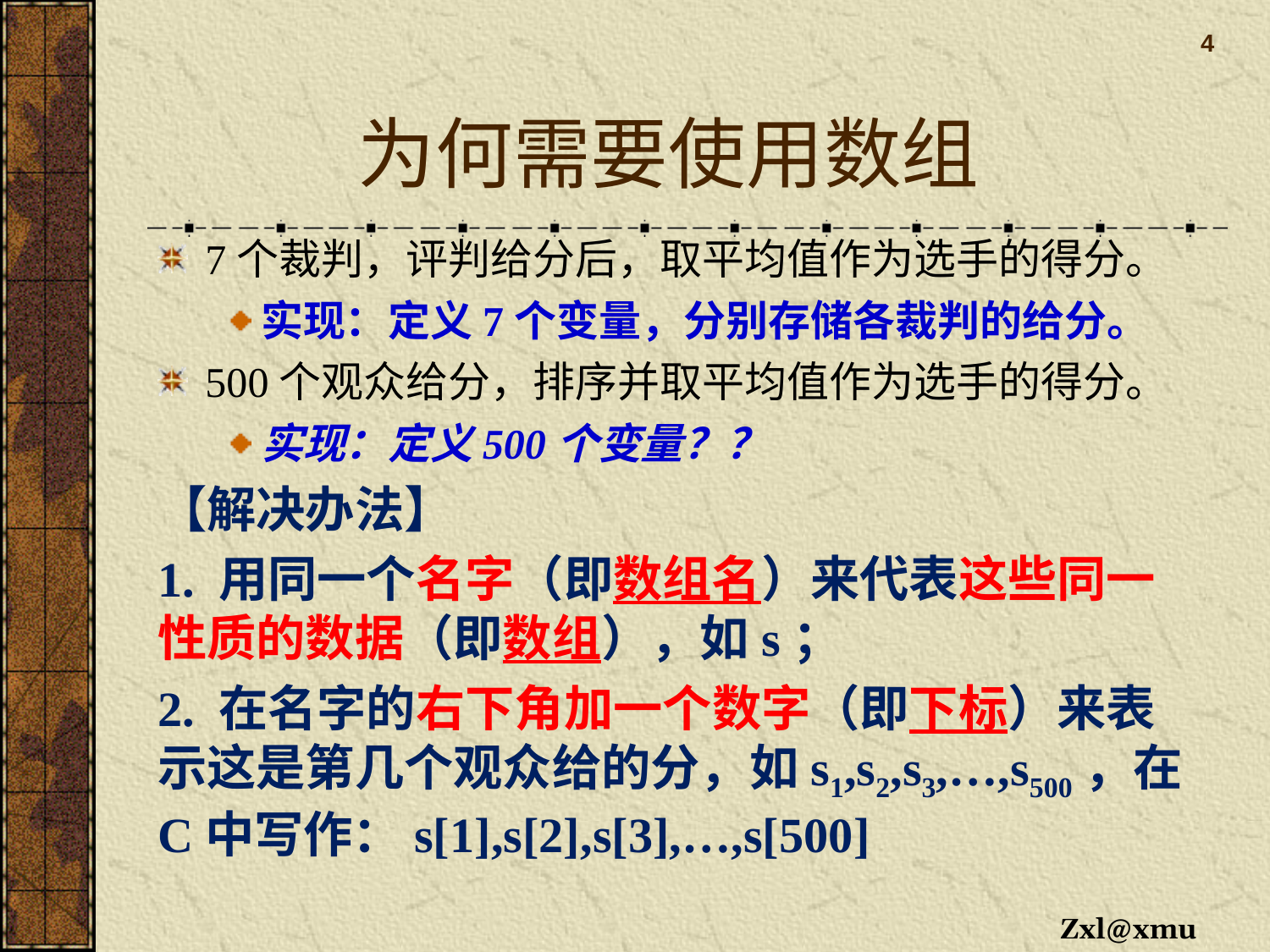

4
# 为何需要使用数组
7个裁判，评判给分后，取平均值作为选手的得分。
实现：定义7个变量，分别存储各裁判的给分。
500个观众给分，排序并取平均值作为选手的得分。
实现：定义500个变量？？
【解决办法】
1. 用同一个名字（即数组名）来代表这些同一性质的数据（即数组），如s；
2. 在名字的右下角加一个数字（即下标）来表示这是第几个观众给的分，如s1,s2,s3,…,s500，在C中写作：s[1],s[2],s[3],…,s[500]